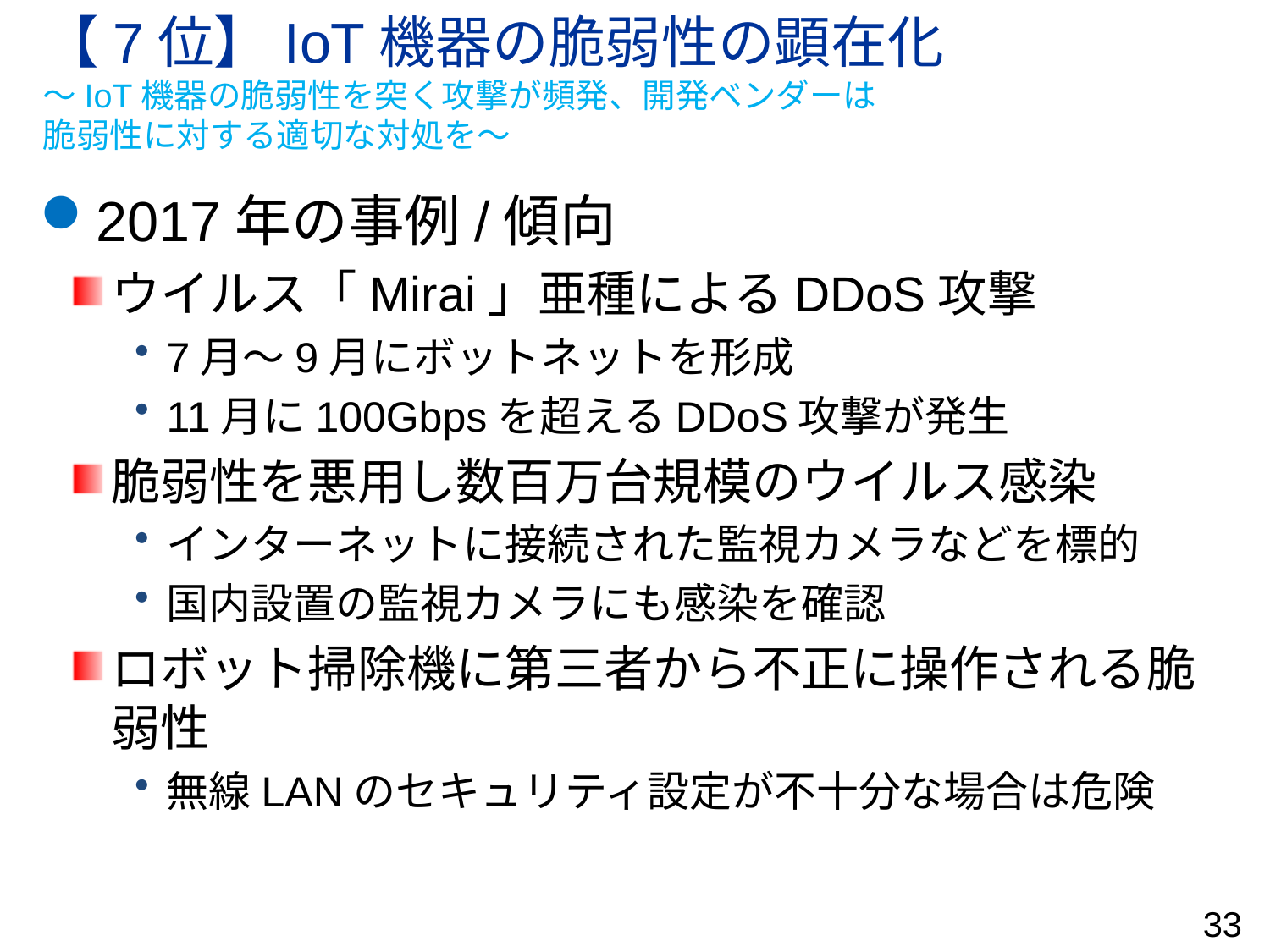

# 【7位】IoT機器の脆弱性の顕在化 ～IoT機器の脆弱性を突く攻撃が頻発、開発ベンダーは 脆弱性に対する適切な対処を～

2017年の事例/傾向

ウイルス「Mirai」亜種によるDDoS攻撃
7月～9月にボットネットを形成
11月に100Gbpsを超えるDDoS攻撃が発生
脆弱性を悪用し数百万台規模のウイルス感染
インターネットに接続された監視カメラなどを標的
国内設置の監視カメラにも感染を確認
ロボット掃除機に第三者から不正に操作される脆弱性
無線LANのセキュリティ設定が不十分な場合は危険

33